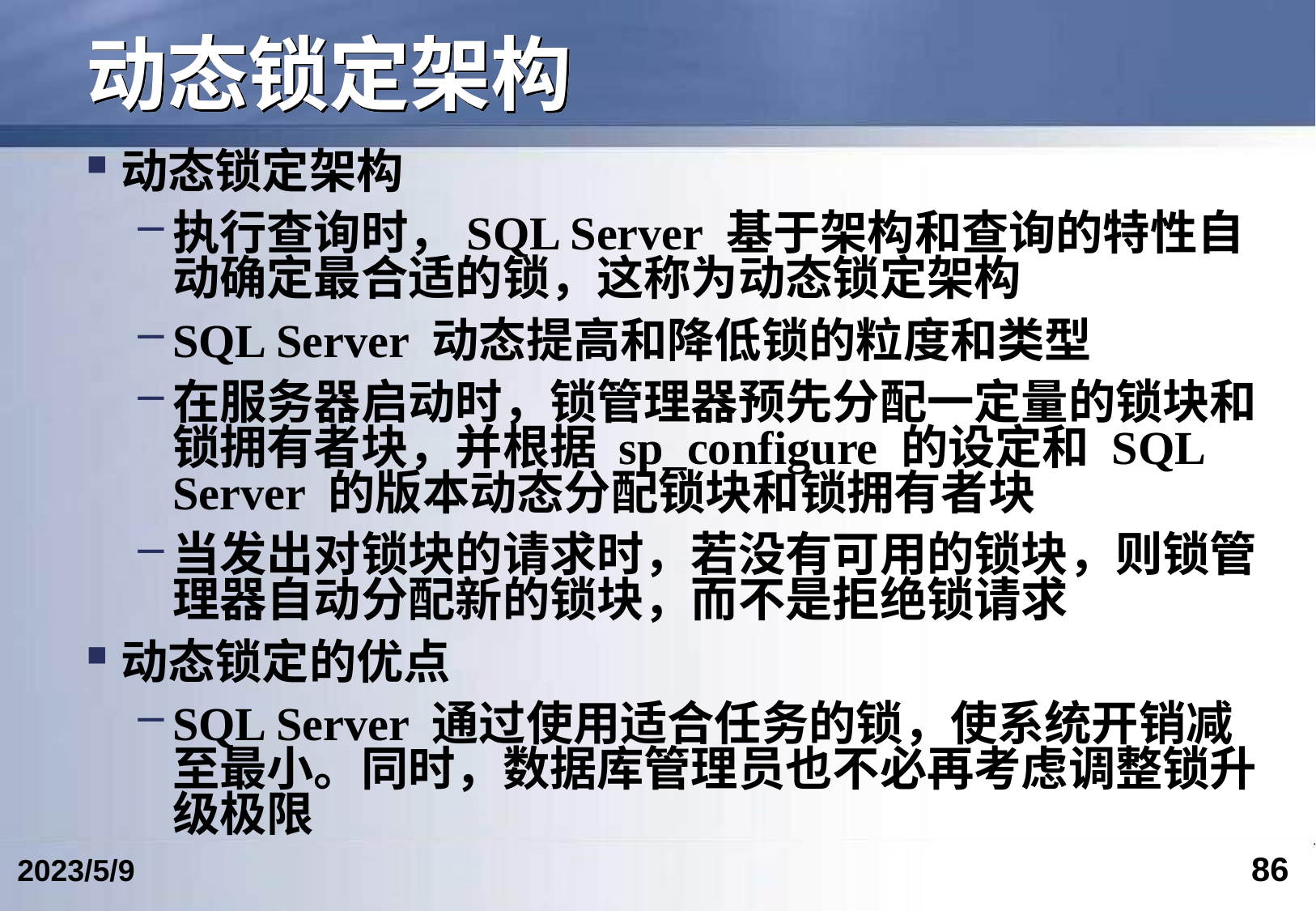

# 动态锁定架构
动态锁定架构
执行查询时，SQL Server 基于架构和查询的特性自动确定最合适的锁，这称为动态锁定架构
SQL Server 动态提高和降低锁的粒度和类型
在服务器启动时，锁管理器预先分配一定量的锁块和锁拥有者块，并根据 sp_configure 的设定和 SQL Server 的版本动态分配锁块和锁拥有者块
当发出对锁块的请求时，若没有可用的锁块，则锁管理器自动分配新的锁块，而不是拒绝锁请求
动态锁定的优点
SQL Server 通过使用适合任务的锁，使系统开销减至最小。同时，数据库管理员也不必再考虑调整锁升级极限
86
2023/5/9